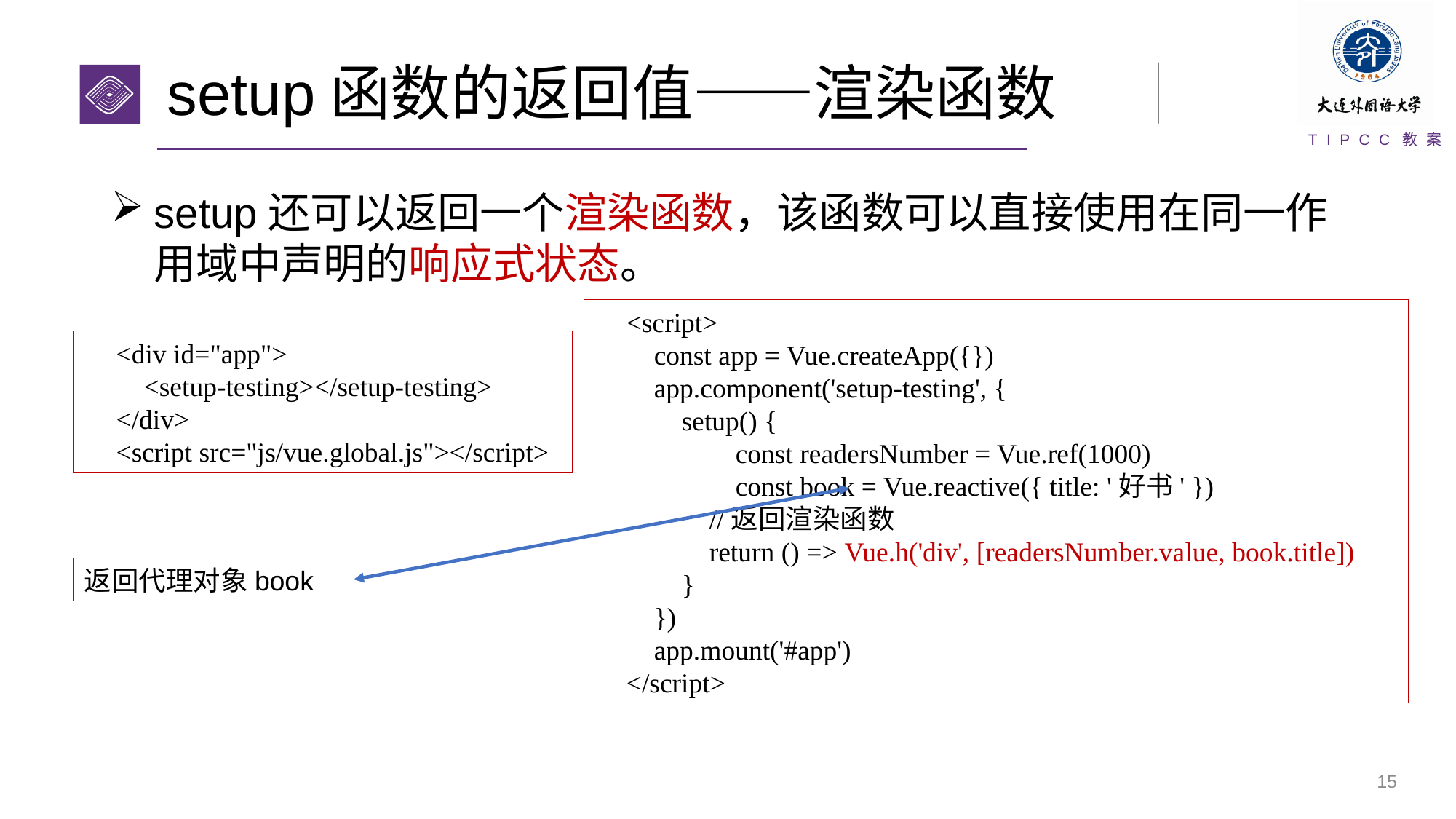

# setup函数的返回值——渲染函数
setup还可以返回一个渲染函数，该函数可以直接使用在同一作用域中声明的响应式状态。
<script>
    const app = Vue.createApp({})
    app.component('setup-testing', {
        setup() {
	const readersNumber = Vue.ref(1000)
	const book = Vue.reactive({ title: '好书' })
            //返回渲染函数
            return () => Vue.h('div', [readersNumber.value, book.title])
        }
    })
    app.mount('#app')
</script>
<div id="app">
    <setup-testing></setup-testing>
</div>
<script src="js/vue.global.js"></script>
返回代理对象book
15